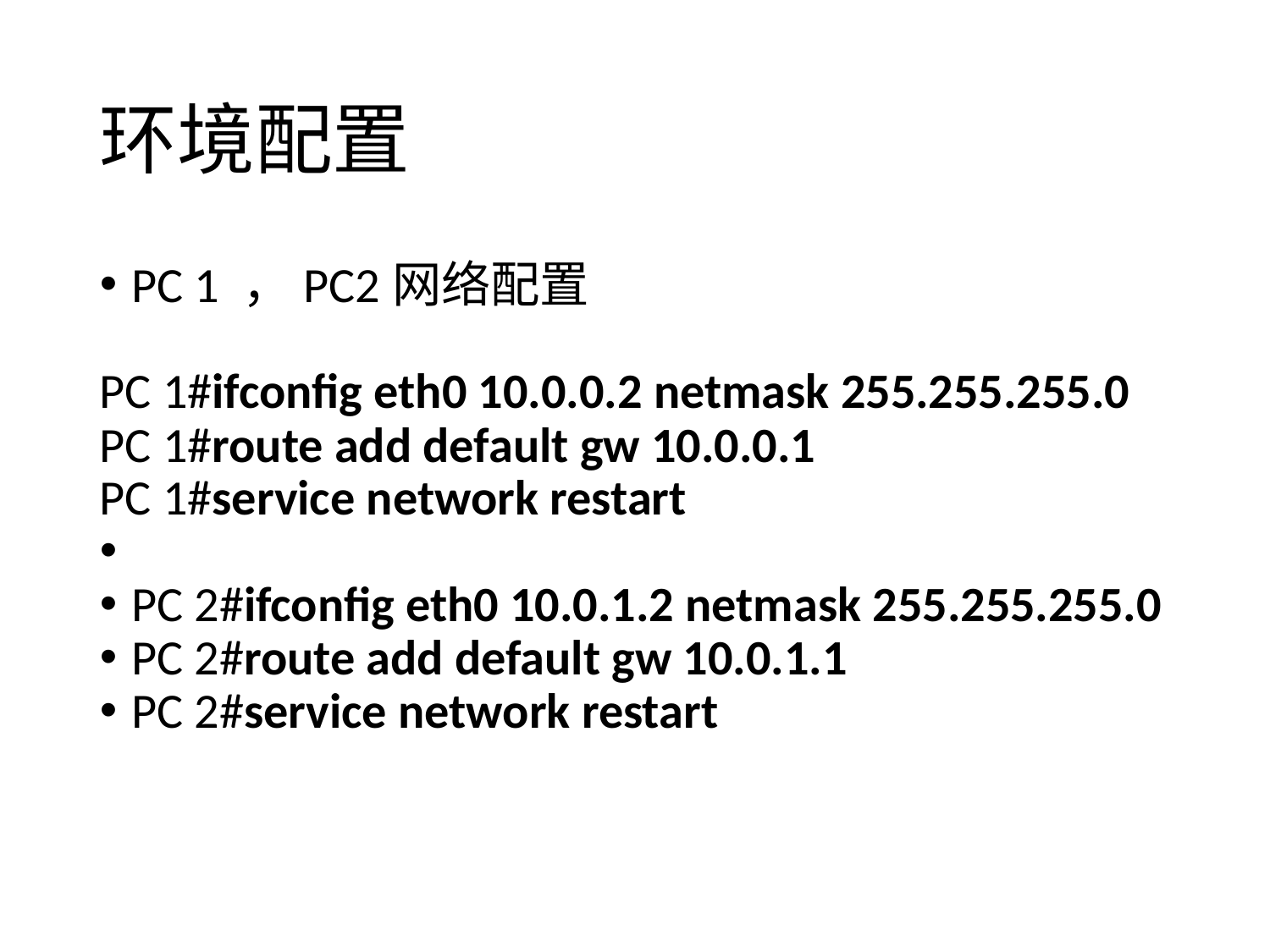

环境配置
PC 1 ，PC2网络配置

PC 1#ifconfig eth0 10.0.0.2 netmask 255.255.255.0
PC 1#route add default gw 10.0.0.1
PC 1#service network restart

PC 2#ifconfig eth0 10.0.1.2 netmask 255.255.255.0
PC 2#route add default gw 10.0.1.1
PC 2#service network restart